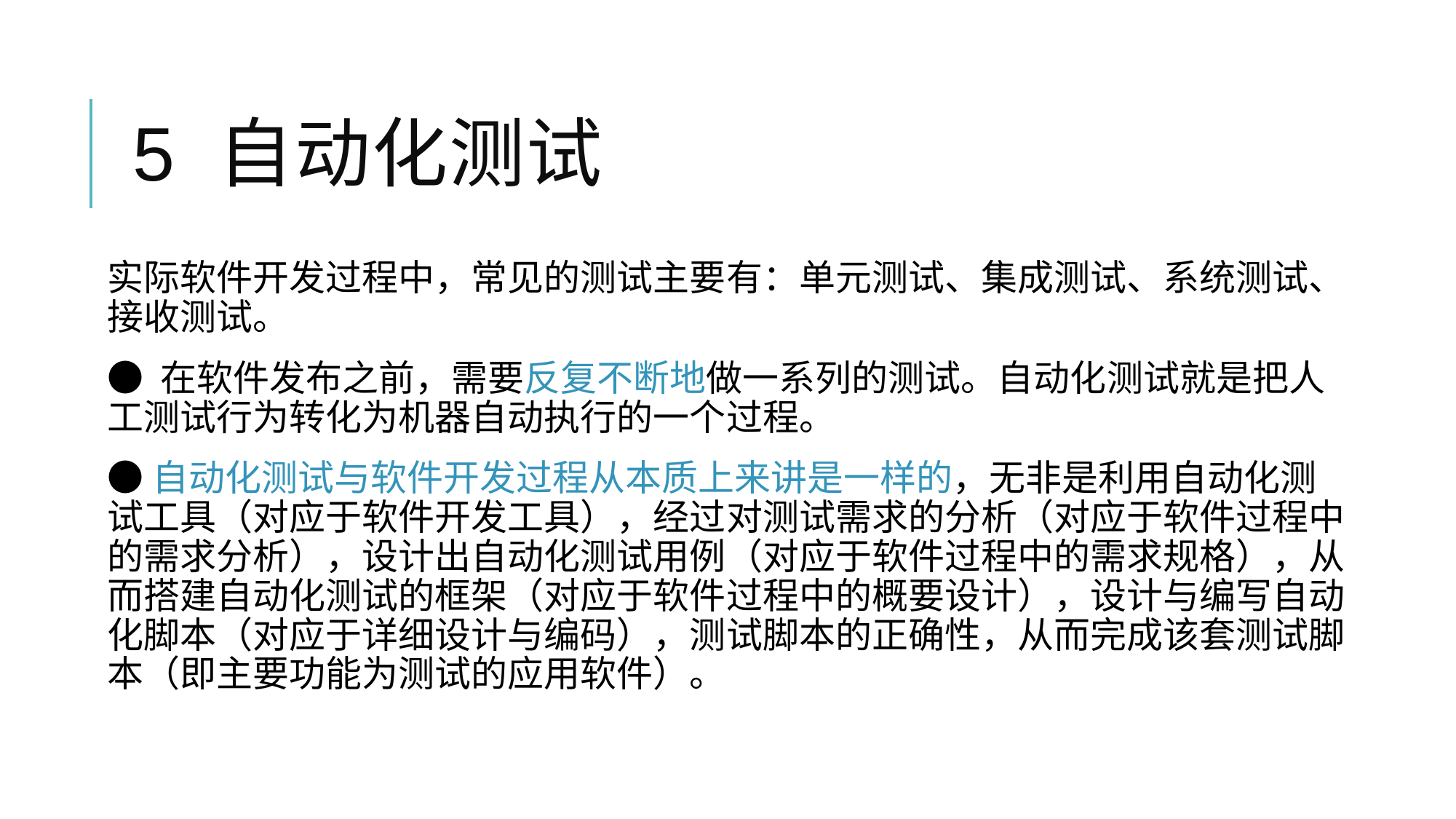

# 5 自动化测试
实际软件开发过程中，常见的测试主要有：单元测试、集成测试、系统测试、接收测试。
● 在软件发布之前，需要反复不断地做一系列的测试。自动化测试就是把人工测试行为转化为机器自动执行的一个过程。
●自动化测试与软件开发过程从本质上来讲是一样的，无非是利用自动化测试工具（对应于软件开发工具），经过对测试需求的分析（对应于软件过程中的需求分析），设计出自动化测试用例（对应于软件过程中的需求规格），从而搭建自动化测试的框架（对应于软件过程中的概要设计），设计与编写自动化脚本（对应于详细设计与编码），测试脚本的正确性，从而完成该套测试脚本（即主要功能为测试的应用软件）。